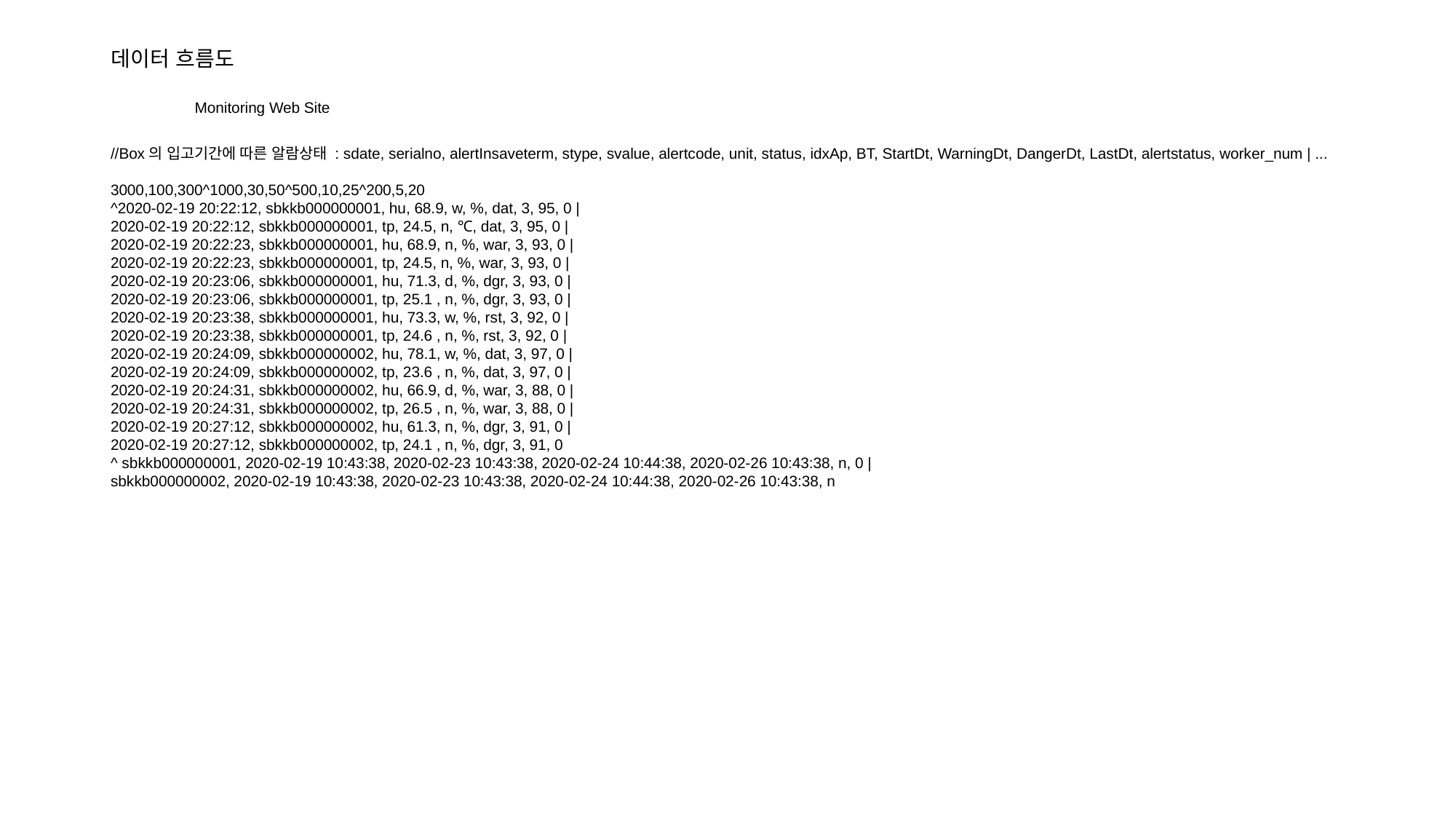

# 데이터 흐름도
Monitoring Web Site
//Box의 입고기간에 따른 알람상태 : sdate, serialno, alertInsaveterm, stype, svalue, alertcode, unit, status, idxAp, BT, StartDt, WarningDt, DangerDt, LastDt, alertstatus, worker_num | ...
3000,100,300^1000,30,50^500,10,25^200,5,20
^2020-02-19 20:22:12, sbkkb000000001, hu, 68.9, w, %, dat, 3, 95, 0 |
2020-02-19 20:22:12, sbkkb000000001, tp, 24.5, n, ℃, dat, 3, 95, 0 |
2020-02-19 20:22:23, sbkkb000000001, hu, 68.9, n, %, war, 3, 93, 0 |
2020-02-19 20:22:23, sbkkb000000001, tp, 24.5, n, %, war, 3, 93, 0 |
2020-02-19 20:23:06, sbkkb000000001, hu, 71.3, d, %, dgr, 3, 93, 0 |
2020-02-19 20:23:06, sbkkb000000001, tp, 25.1 , n, %, dgr, 3, 93, 0 |
2020-02-19 20:23:38, sbkkb000000001, hu, 73.3, w, %, rst, 3, 92, 0 |
2020-02-19 20:23:38, sbkkb000000001, tp, 24.6 , n, %, rst, 3, 92, 0 |
2020-02-19 20:24:09, sbkkb000000002, hu, 78.1, w, %, dat, 3, 97, 0 |
2020-02-19 20:24:09, sbkkb000000002, tp, 23.6 , n, %, dat, 3, 97, 0 |
2020-02-19 20:24:31, sbkkb000000002, hu, 66.9, d, %, war, 3, 88, 0 |
2020-02-19 20:24:31, sbkkb000000002, tp, 26.5 , n, %, war, 3, 88, 0 |
2020-02-19 20:27:12, sbkkb000000002, hu, 61.3, n, %, dgr, 3, 91, 0 |
2020-02-19 20:27:12, sbkkb000000002, tp, 24.1 , n, %, dgr, 3, 91, 0
^ sbkkb000000001, 2020-02-19 10:43:38, 2020-02-23 10:43:38, 2020-02-24 10:44:38, 2020-02-26 10:43:38, n, 0 |
sbkkb000000002, 2020-02-19 10:43:38, 2020-02-23 10:43:38, 2020-02-24 10:44:38, 2020-02-26 10:43:38, n